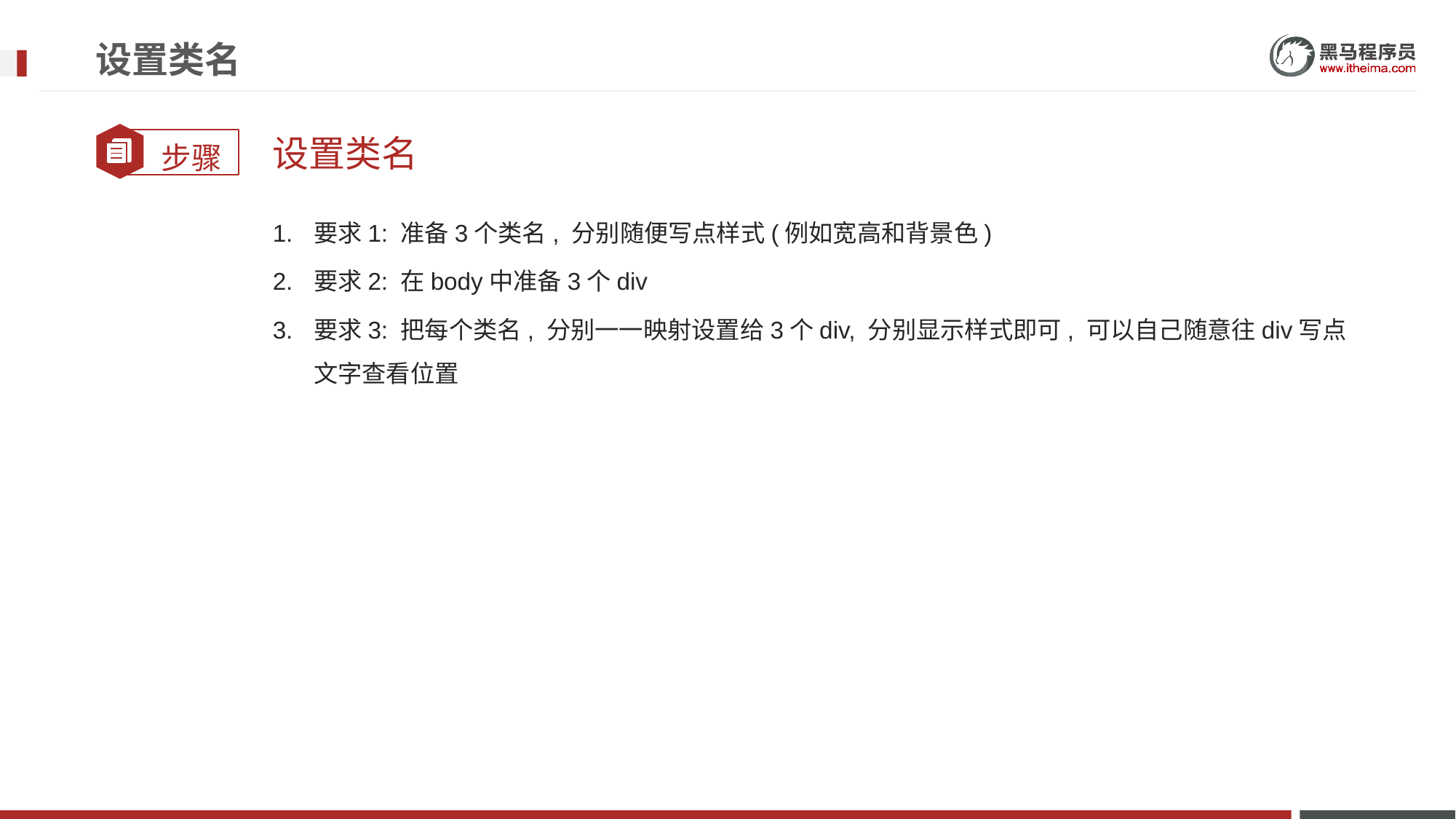

# 设置类名
设置类名
要求1: 准备3个类名, 分别随便写点样式(例如宽高和背景色)
要求2: 在body中准备3个div
要求3: 把每个类名, 分别一一映射设置给3个div, 分别显示样式即可, 可以自己随意往div写点文字查看位置